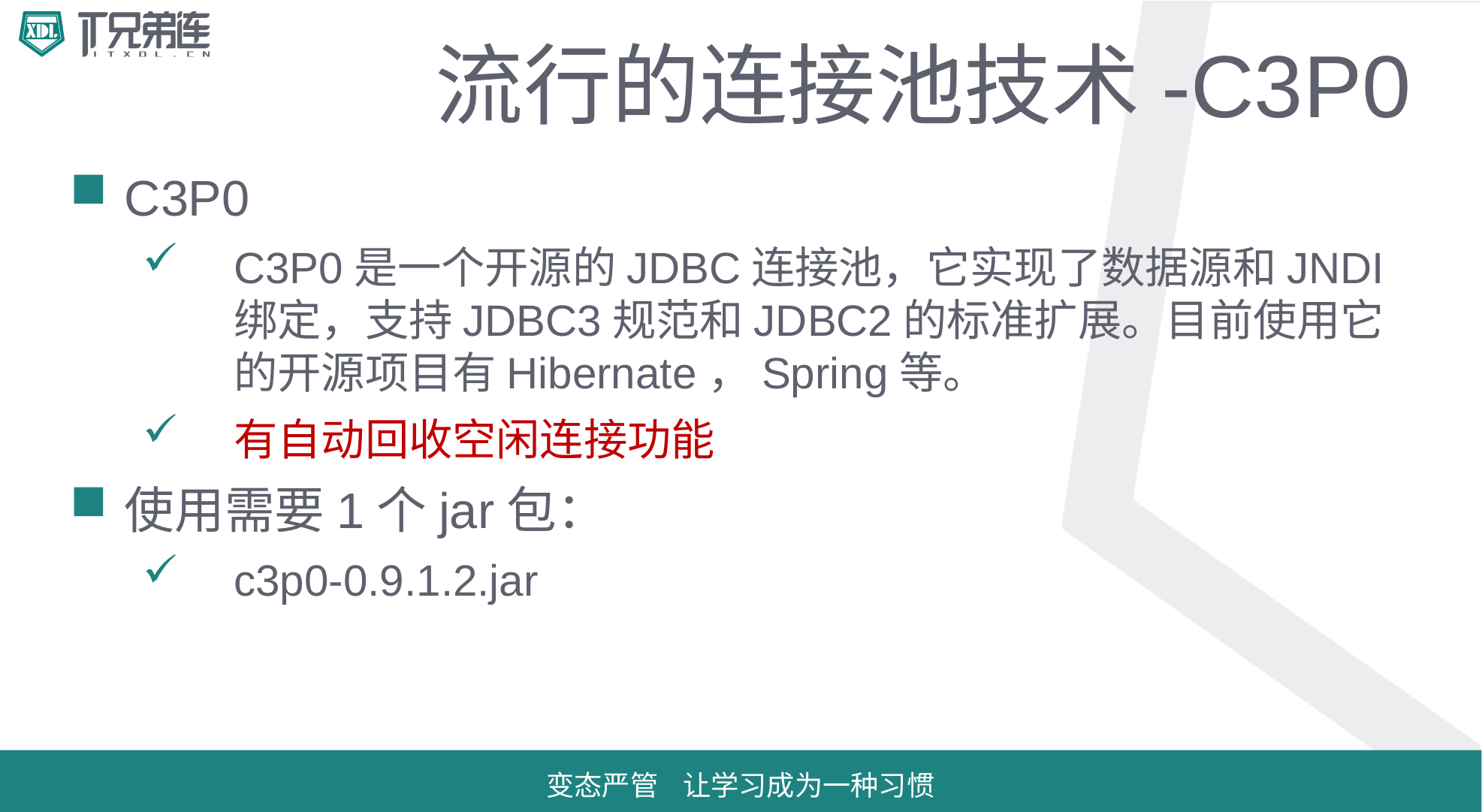

# 流行的连接池技术-C3P0
C3P0
C3P0是一个开源的JDBC连接池，它实现了数据源和JNDI绑定，支持JDBC3规范和JDBC2的标准扩展。目前使用它的开源项目有Hibernate，Spring等。
有自动回收空闲连接功能
使用需要1个jar包：
c3p0-0.9.1.2.jar